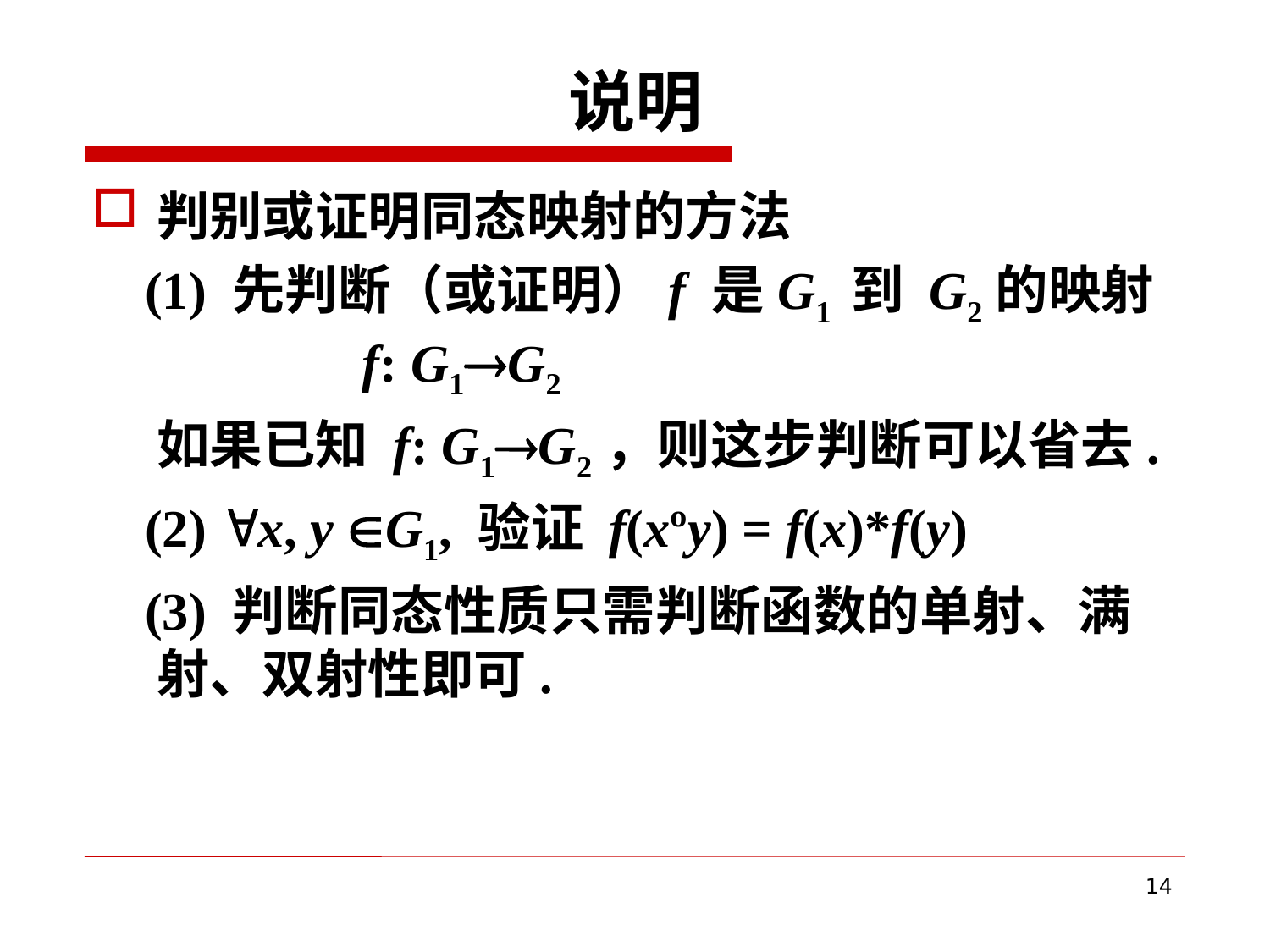

# 说明
判别或证明同态映射的方法
    (1) 先判断（或证明）f 是G1 到 G2的映射
                f: G1→G2
如果已知 f: G1→G2，则这步判断可以省去.
    (2) ∀x, y ∈G1, 验证 f(xºy) = f(x)*f(y)
    (3) 判断同态性质只需判断函数的单射、满射、双射性即可.
14